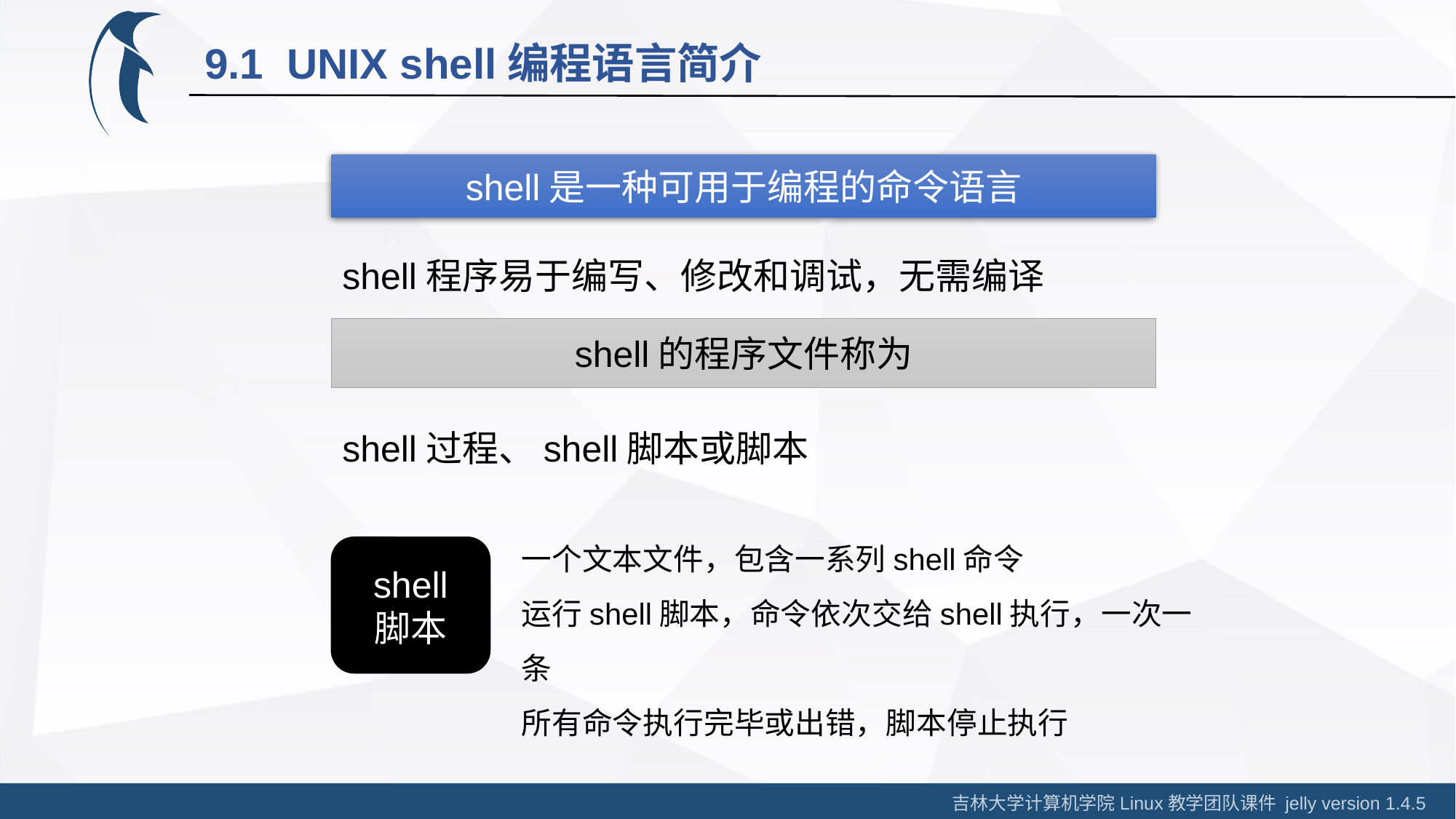

9.1  UNIX shell编程语言简介
shell是一种可用于编程的命令语言
shell程序易于编写、修改和调试，无需编译
shell的程序文件称为
shell过程、shell脚本或脚本
一个文本文件，包含一系列shell命令
运行shell脚本，命令依次交给shell执行，一次一条
所有命令执行完毕或出错，脚本停止执行
shell
脚本